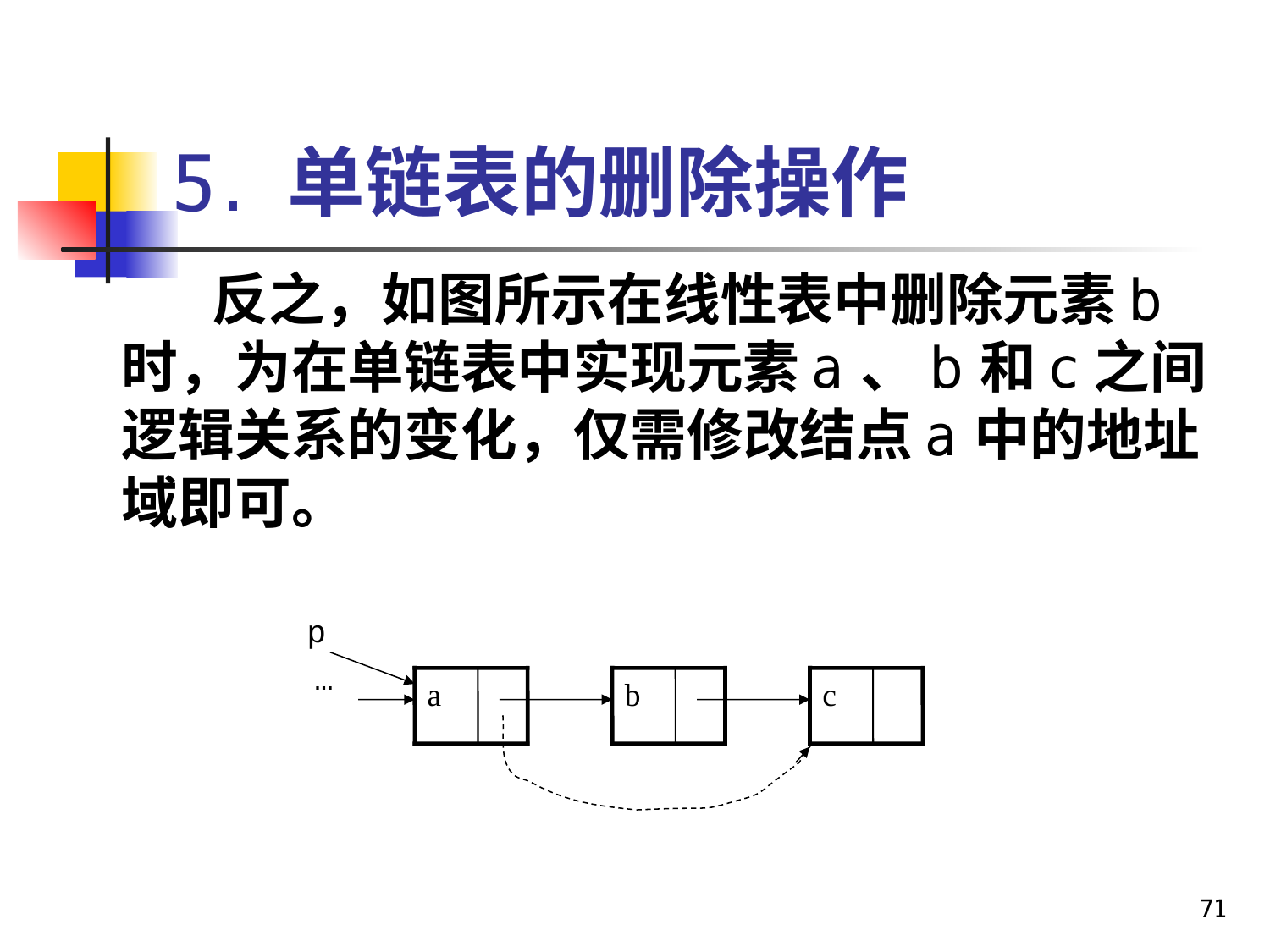

# 5. 单链表的删除操作
       反之，如图所示在线性表中删除元素b时，为在单链表中实现元素a、b和c之间逻辑关系的变化，仅需修改结点a中的地址域即可。
p
…

a

b

c

71